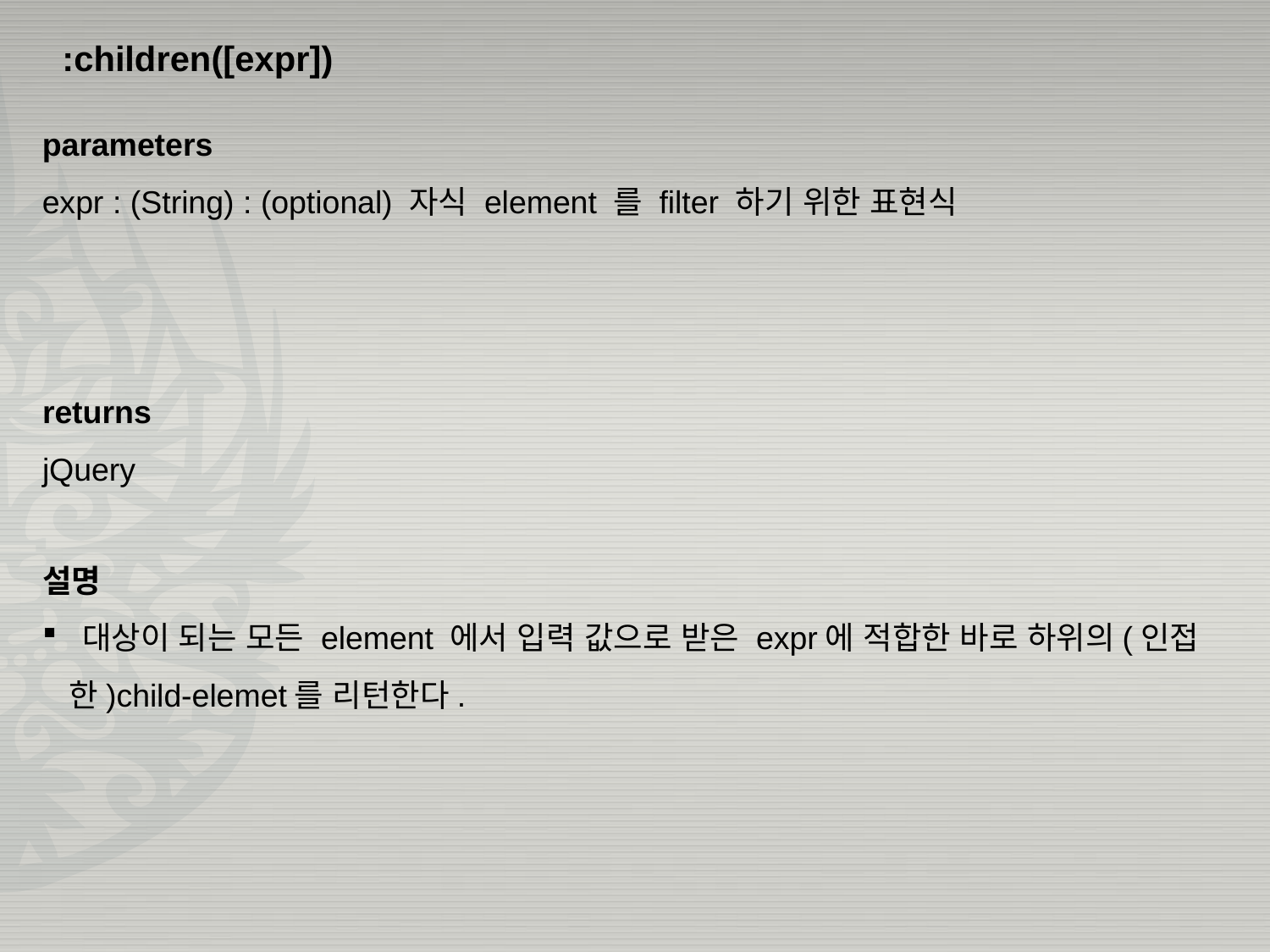

:children([expr])
parameters
expr : (String) : (optional) 자식 element 를 filter 하기 위한 표현식
returns
jQuery
설명
  대상이 되는 모든 element 에서 입력 값으로 받은 expr에 적합한 바로 하위의(인접
   한)child-elemet를 리턴한다.